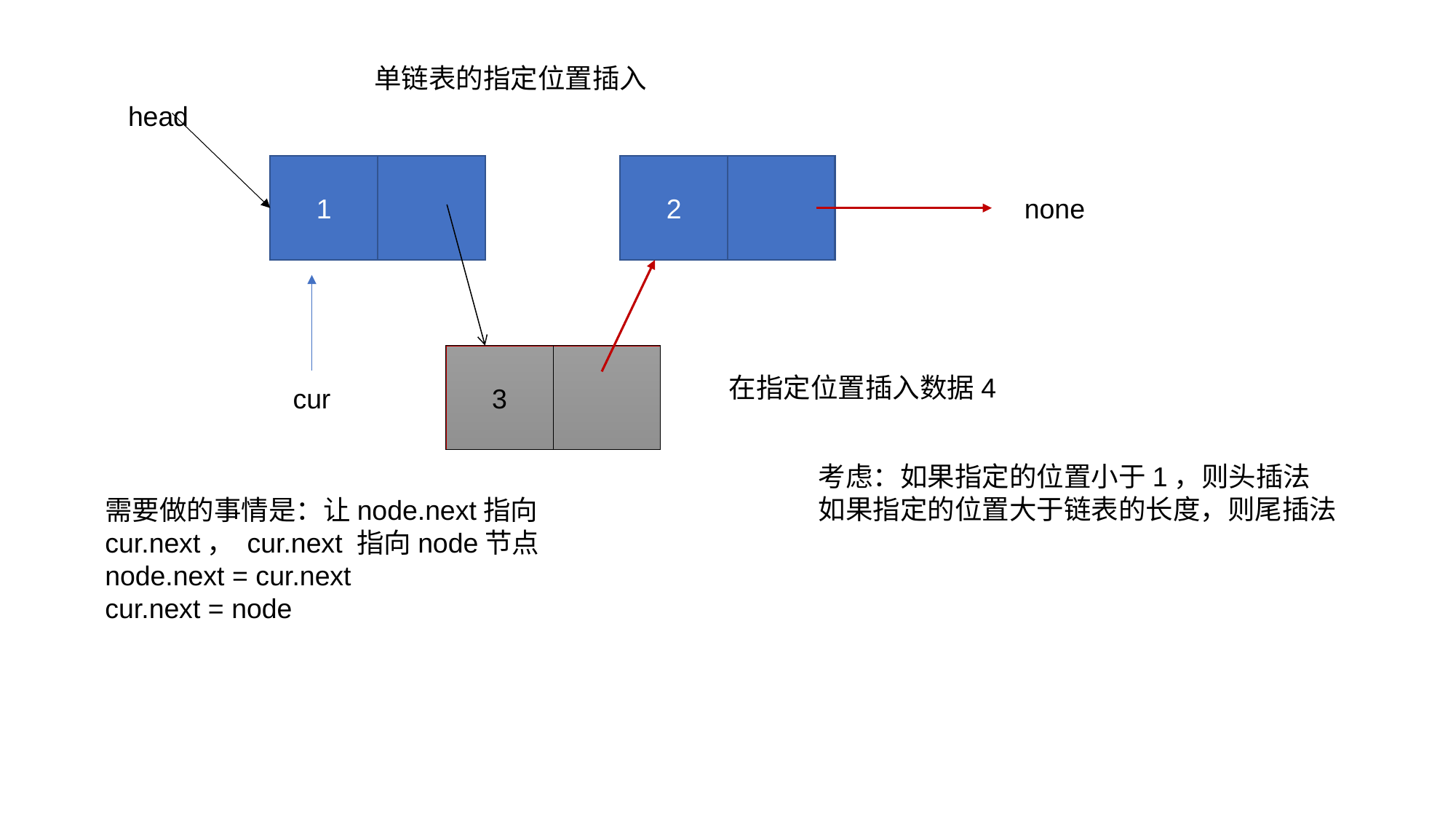

单链表的指定位置插入
head

1

2
none
cur

3
在指定位置插入数据4
考虑：如果指定的位置小于1，则头插法
如果指定的位置大于链表的长度，则尾插法
需要做的事情是：让node.next指向cur.next， cur.next 指向node节点
node.next = cur.next
cur.next = node